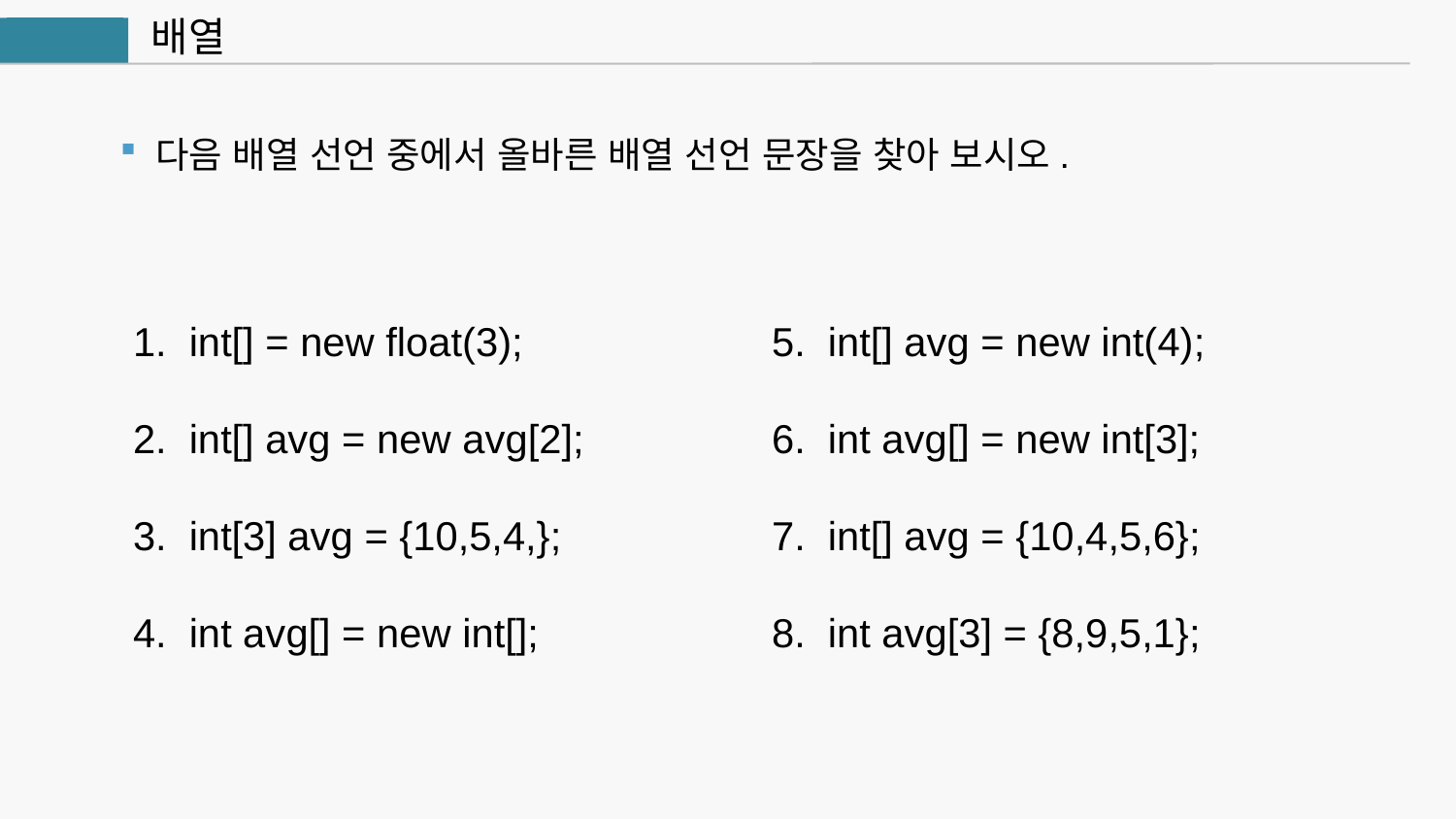

배열

자바
 다음 배열 선언 중에서 올바른 배열 선언 문장을 찾아 보시오.
1.  int[] = new float(3);
2.  int[] avg = new avg[2];
3.  int[3] avg = {10,5,4,};
4.  int avg[] = new int[];
5.  int[] avg = new int(4);
6.  int avg[] = new int[3];
7.  int[] avg = {10,4,5,6};
8.  int avg[3] = {8,9,5,1};